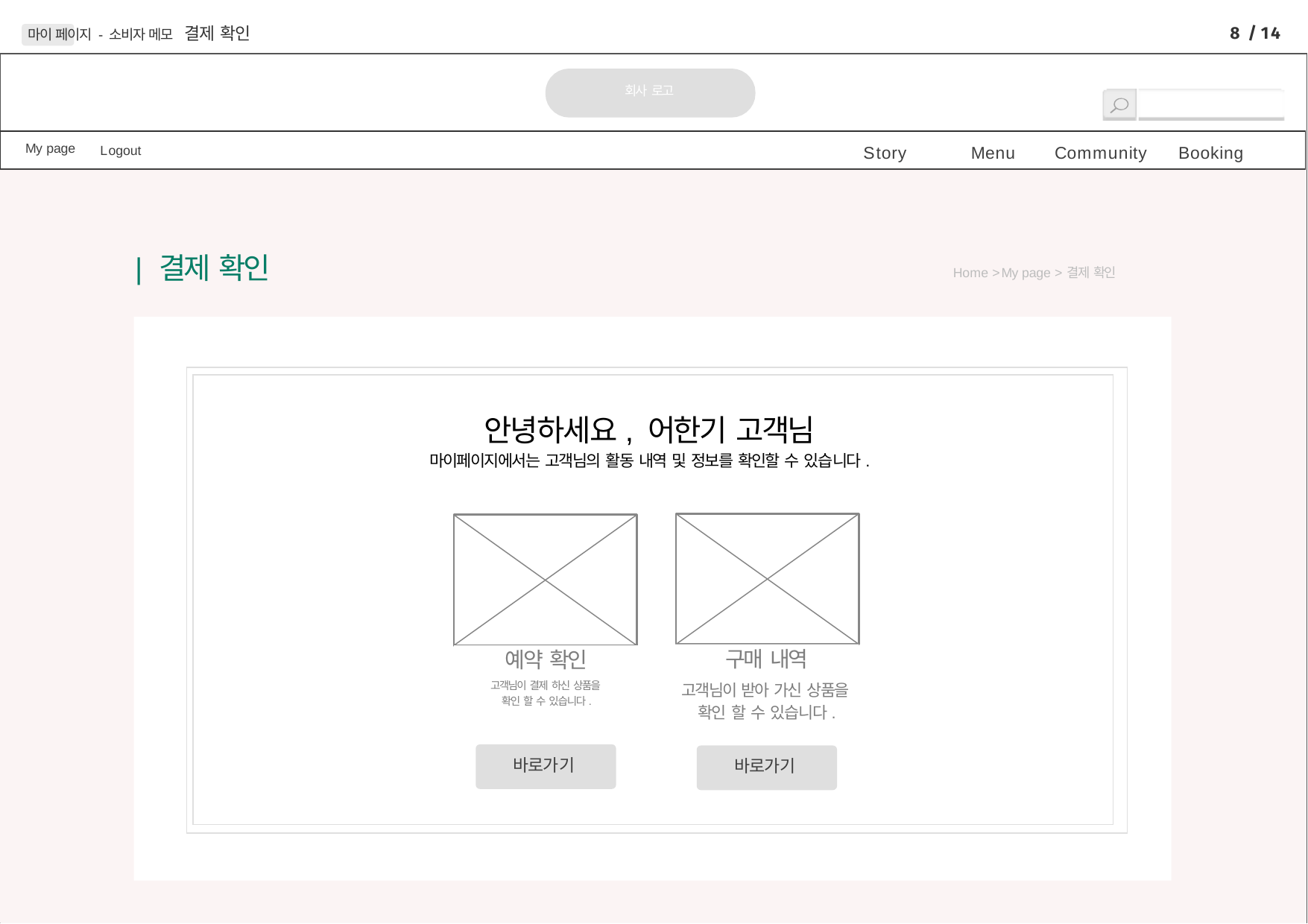

8 / 14
마이 페이지 - 소비자 메모    결제 확인

회사 로고

My page
Story
Menu
Community
Booking
Logout

| 결제 확인

Home > My page > 결제 확인

안녕하세요, 어한기 고객님
마이페이지에서는 고객님의 활동 내역 및 정보를 확인할 수 있습니다.

구매 내역
고객님이 받아 가신 상품을  확인 할 수 있습니다.
예약 확인
고객님이 결제 하신 상품을  확인 할 수 있습니다.

바로가기
바로가기